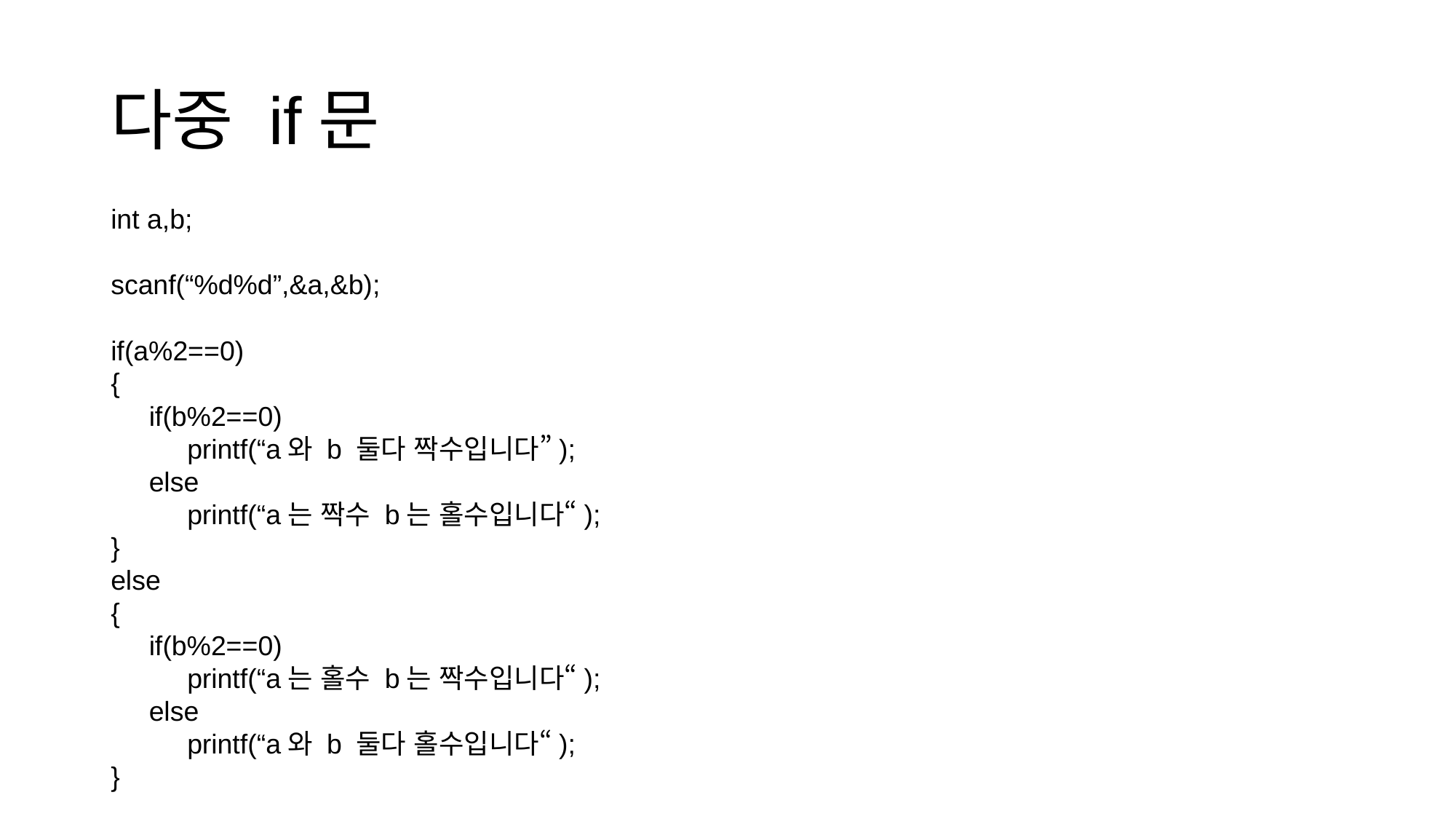

# 다중 if문
int a,b;

scanf(“%d%d”,&a,&b);

if(a%2==0)
{
     if(b%2==0)
          printf(“a와 b 둘다 짝수입니다”);
     else
          printf(“a는 짝수 b는 홀수입니다“);
}
else
{
     if(b%2==0)
          printf(“a는 홀수 b는 짝수입니다“);
     else
          printf(“a와 b 둘다 홀수입니다“);
}